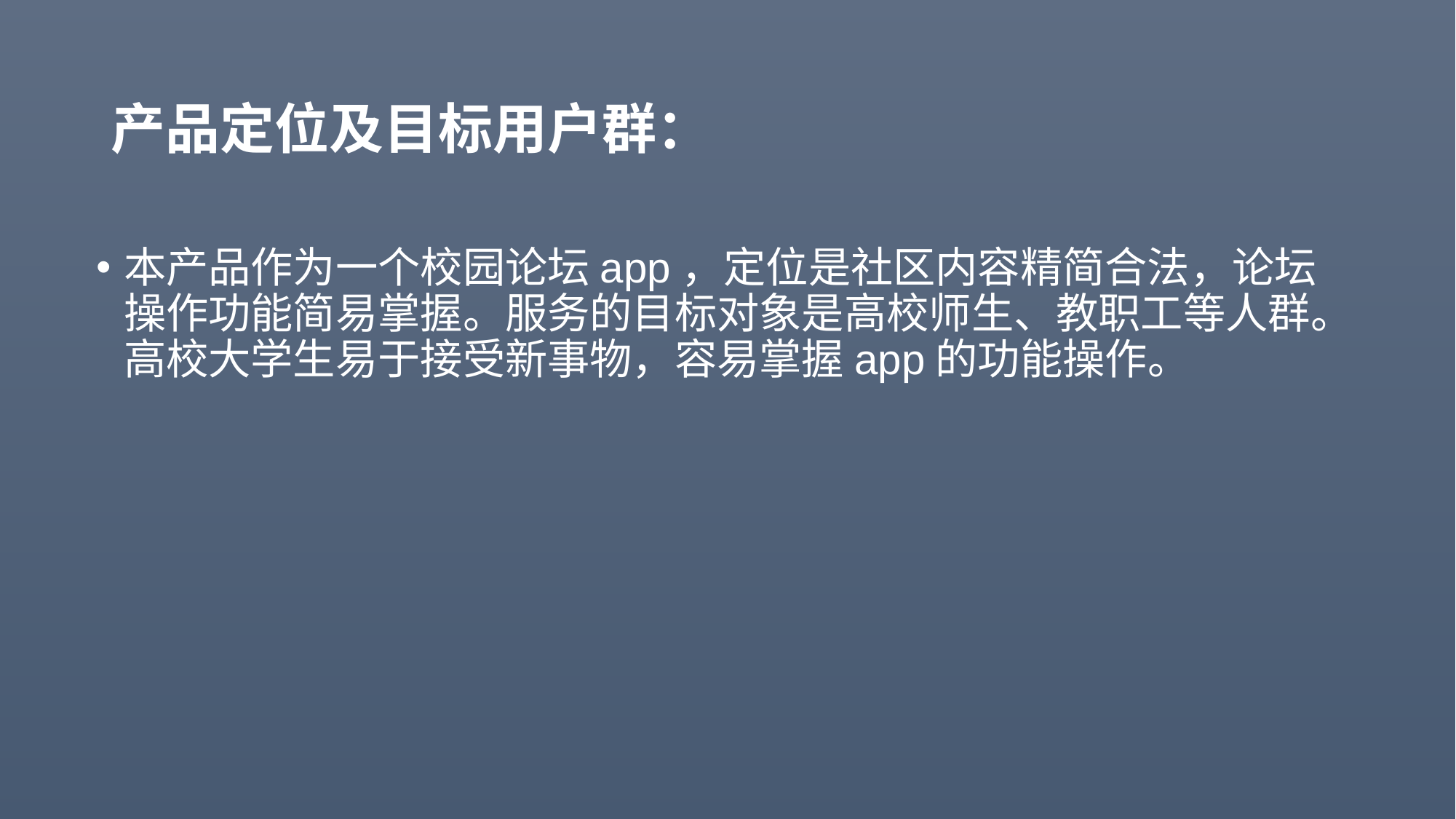

# 产品定位及目标用户群：
本产品作为一个校园论坛app，定位是社区内容精简合法，论坛操作功能简易掌握。服务的目标对象是高校师生、教职工等人群。高校大学生易于接受新事物，容易掌握app的功能操作。